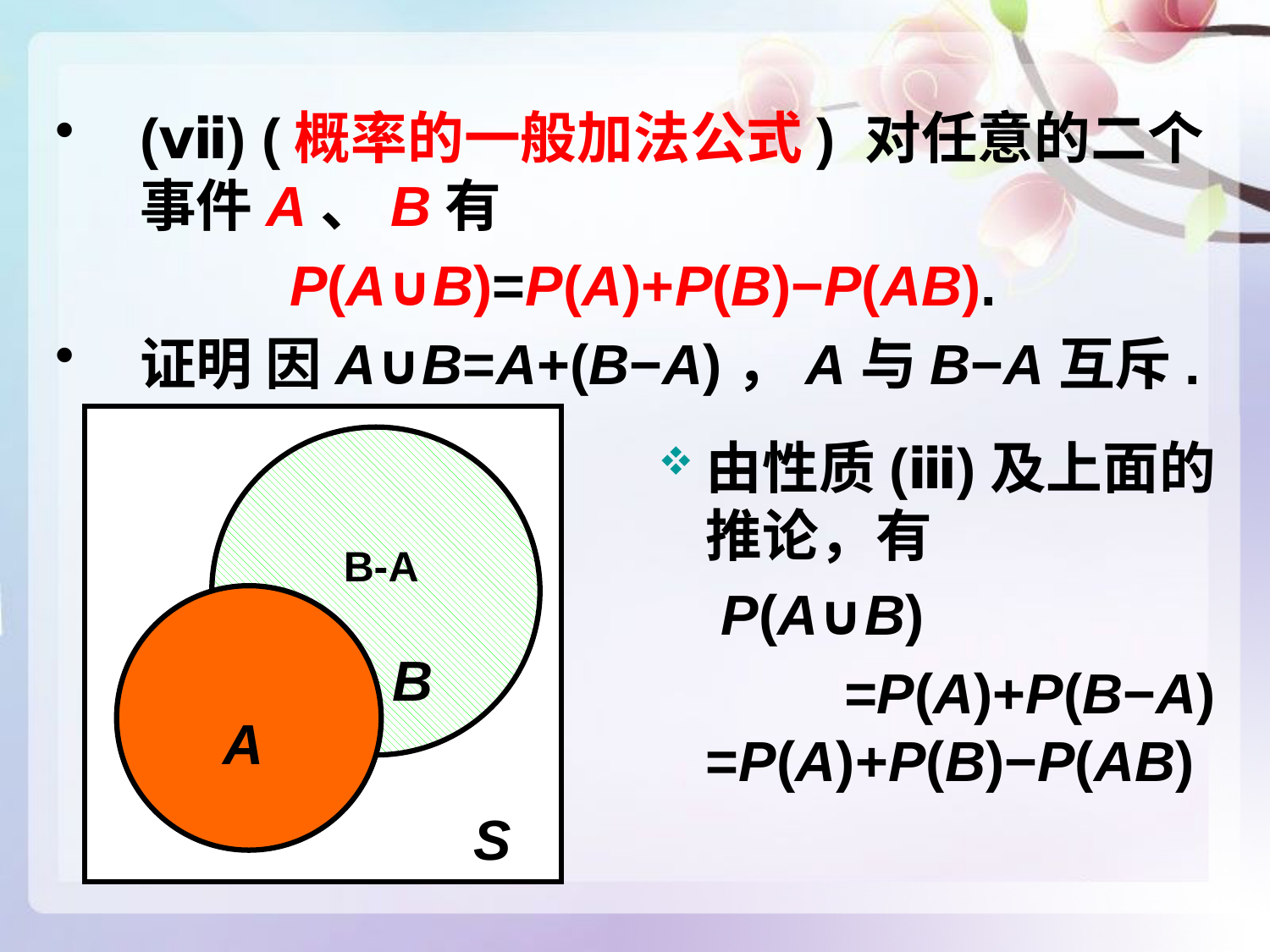

(ⅶ) (概率的一般加法公式) 对任意的二个事件A、B有
 P(A∪B)=P(A)+P(B)−P(AB).
证明 因A∪B=A+(B−A)，A与B−A互斥.

B-A

B
A
S
由性质(ⅲ)及上面的推论，有
    P(A∪B)
        =P(A)+P(B−A) =P(A)+P(B)−P(AB)